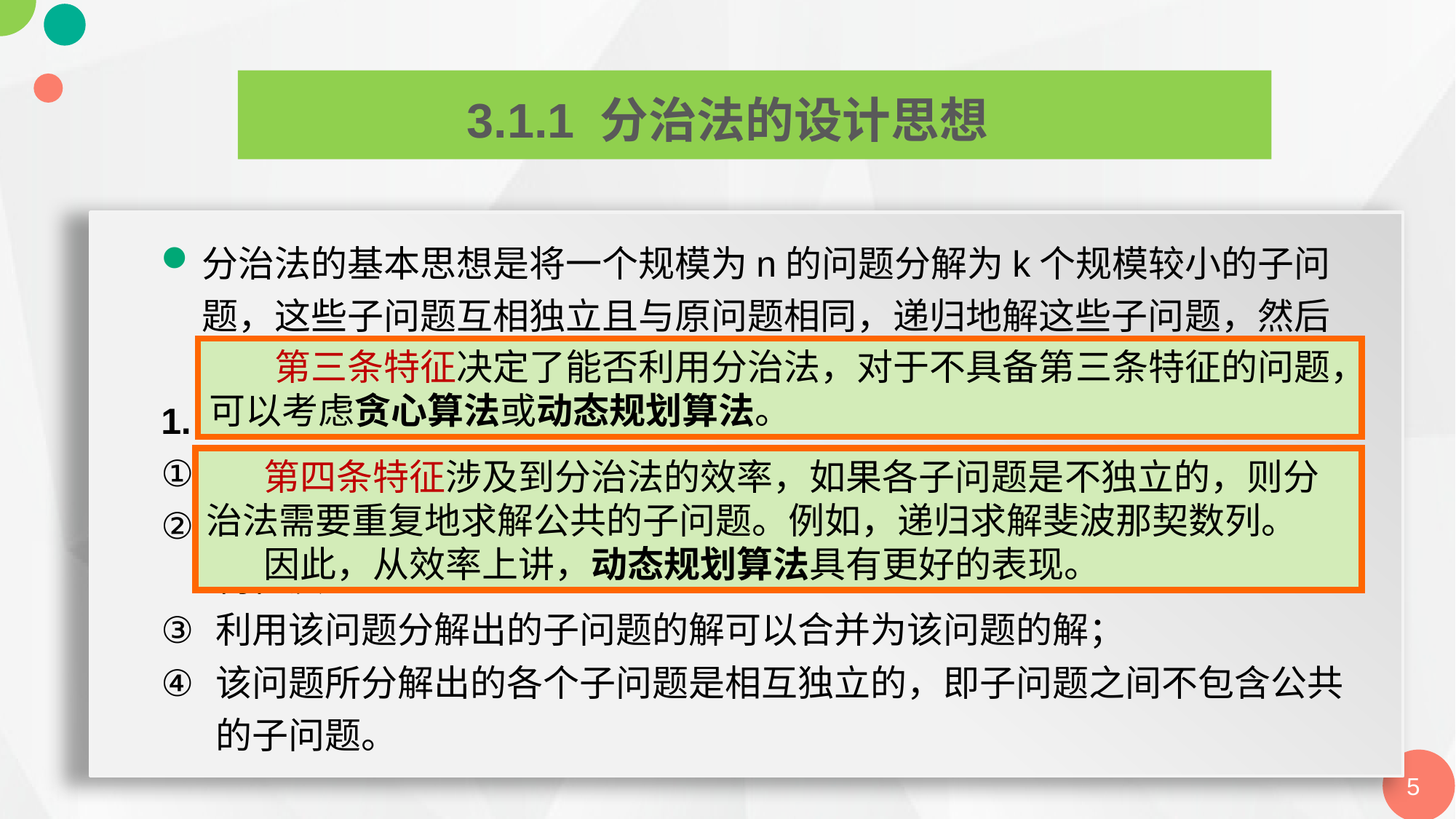

3.1.1 分治法的设计思想
分治法的基本思想是将一个规模为n的问题分解为k个规模较小的子问题，这些子问题互相独立且与原问题相同，递归地解这些子问题，然后将各个子问题的解合并得到原问题的解。
1.分治法所能解决的问题一般应具有的特征：
该问题的规模缩小到一定的程度就可以容易地解决；
该问题可以分解为若干个规模较小的相同问题，即该问题具有最优子结构性质
利用该问题分解出的子问题的解可以合并为该问题的解；
该问题所分解出的各个子问题是相互独立的，即子问题之间不包含公共的子问题。
       第三条特征决定了能否利用分治法，对于不具备第三条特征的问题，可以考虑贪心算法或动态规划算法。
      第四条特征涉及到分治法的效率，如果各子问题是不独立的，则分治法需要重复地求解公共的子问题。例如，递归求解斐波那契数列。
      因此，从效率上讲，动态规划算法具有更好的表现。